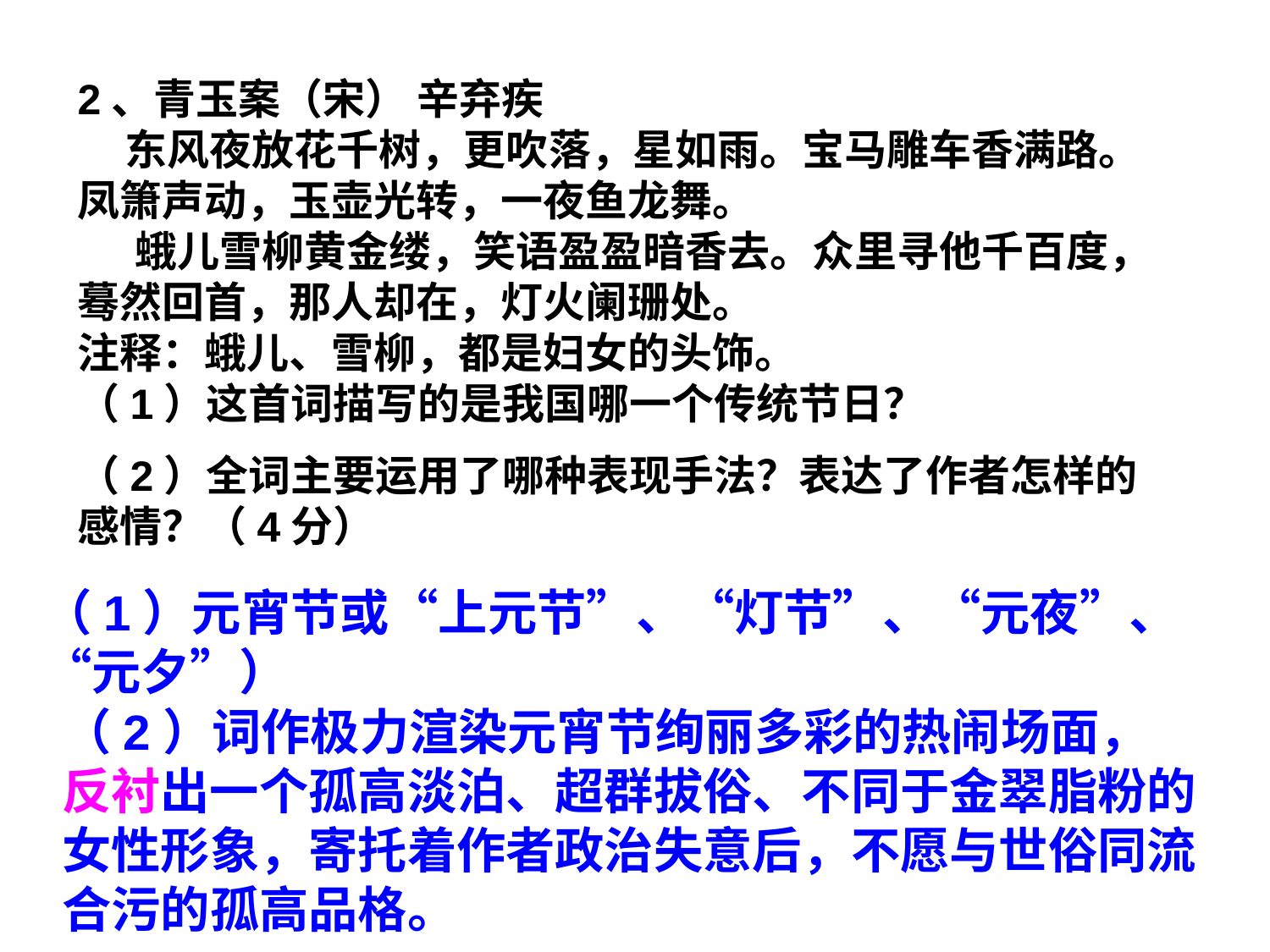

2、青玉案（宋） 辛弃疾  
     东风夜放花千树，更吹落，星如雨。宝马雕车香满路。凤箫声动，玉壶光转，一夜鱼龙舞。  
      蛾儿雪柳黄金缕，笑语盈盈暗香去。众里寻他千百度，蓦然回首，那人却在，灯火阑珊处。 
注释：蛾儿、雪柳，都是妇女的头饰。  
（1）这首词描写的是我国哪一个传统节日？
（2）全词主要运用了哪种表现手法？表达了作者怎样的感情？（4分）
（1）元宵节或“上元节”、“灯节”、“元夜”、“元夕”）
（2）词作极力渲染元宵节绚丽多彩的热闹场面，反衬出一个孤高淡泊、超群拔俗、不同于金翠脂粉的女性形象，寄托着作者政治失意后，不愿与世俗同流合污的孤高品格。